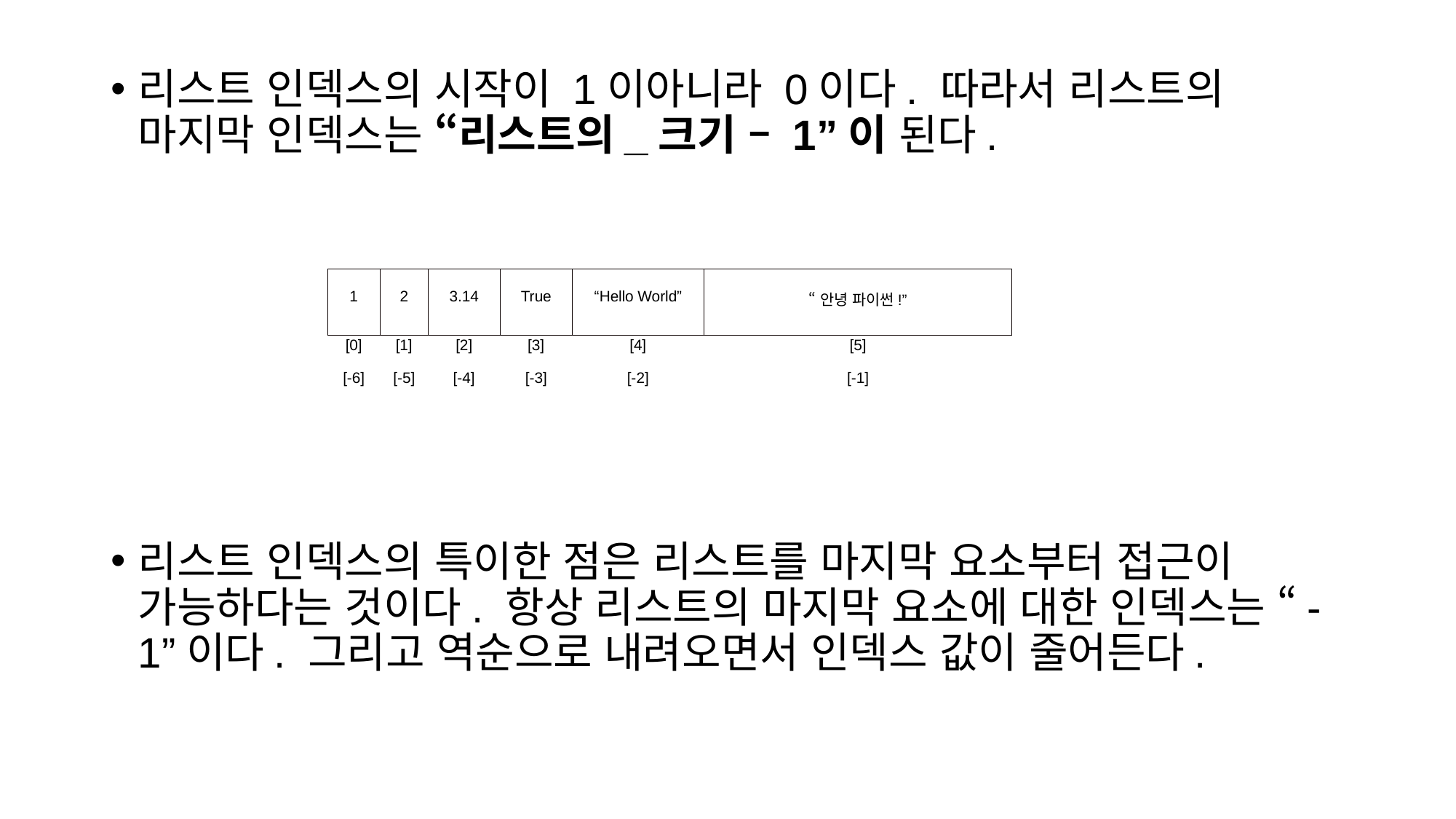

리스트 인덱스의 시작이 1이아니라 0이다. 따라서 리스트의 마지막 인덱스는 “리스트의_크기 – 1”이 된다.

리스트 인덱스의 특이한 점은 리스트를 마지막 요소부터 접근이 가능하다는 것이다. 항상 리스트의 마지막 요소에 대한 인덱스는 “-1”이다. 그리고 역순으로 내려오면서 인덱스 값이 줄어든다.

| 1 | 2 | 3.14 | True | “Hello World” | “안녕 파이썬!” |
| --- | --- | --- | --- | --- | --- |
| [0] | [1] | [2] | [3] | [4] | [5] |
| [-6] | [-5] | [-4] | [-3] | [-2] | [-1] |